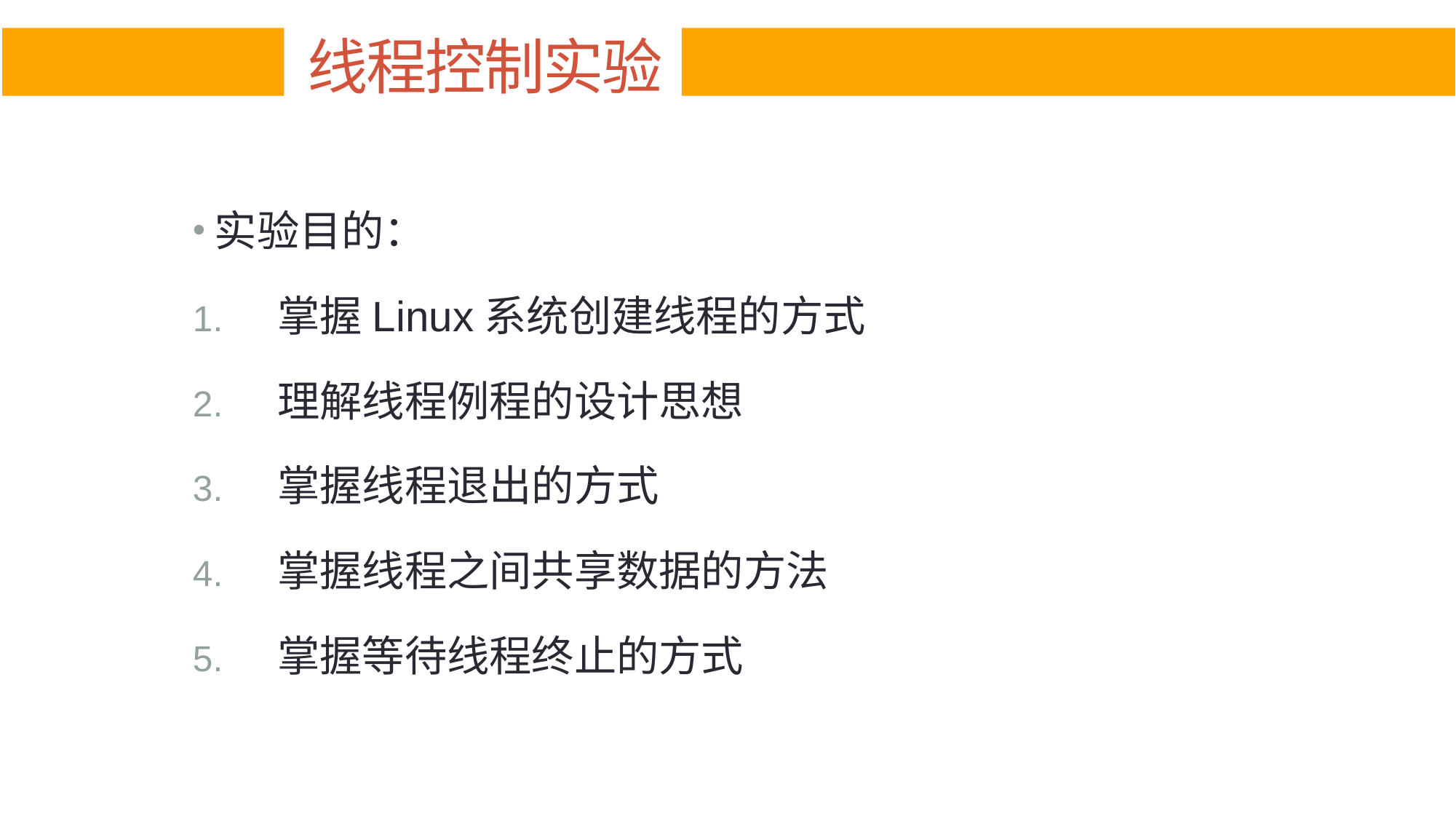

线程控制实验

实验目的：
   掌握Linux系统创建线程的方式
   理解线程例程的设计思想
   掌握线程退出的方式
   掌握线程之间共享数据的方法
   掌握等待线程终止的方式